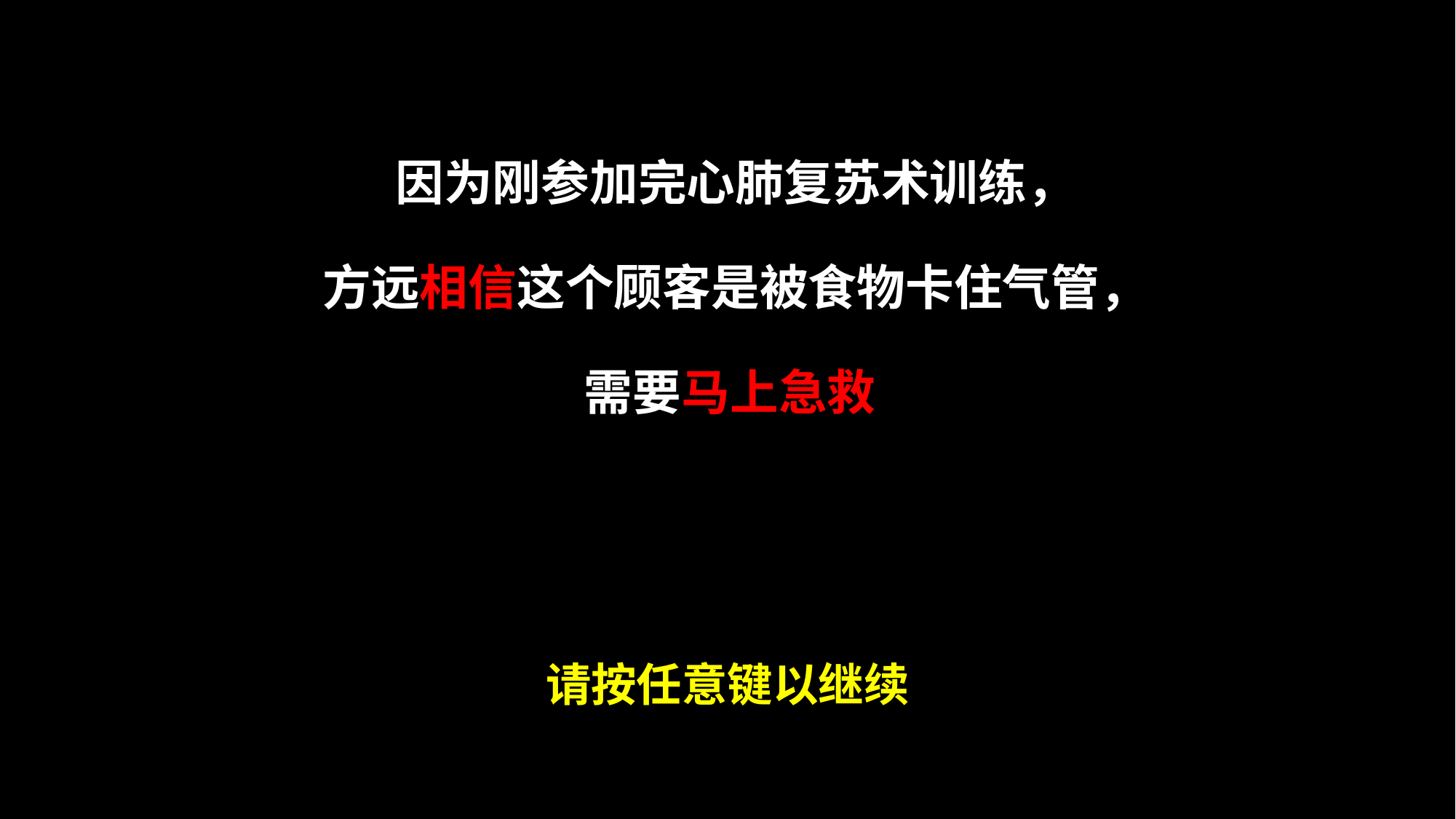

# 因为刚参加完心肺复苏术训练， 方远相信这个顾客是被食物卡住气管， 需要马上急救
请按任意键以继续